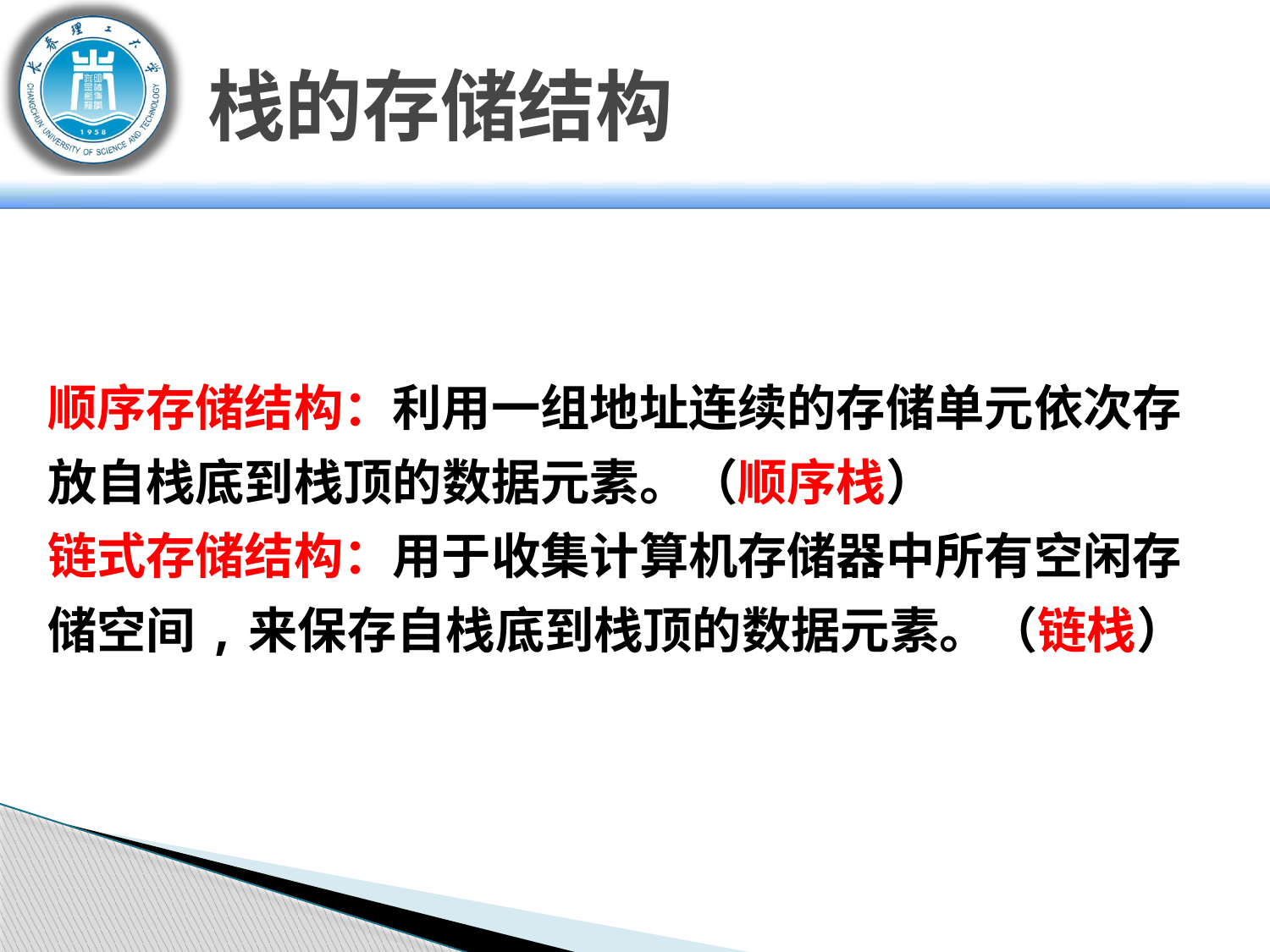

栈的存储结构

顺序存储结构：利用一组地址连续的存储单元依次存放自栈底到栈顶的数据元素。（顺序栈）
链式存储结构：用于收集计算机存储器中所有空闲存储空间,来保存自栈底到栈顶的数据元素。（链栈）